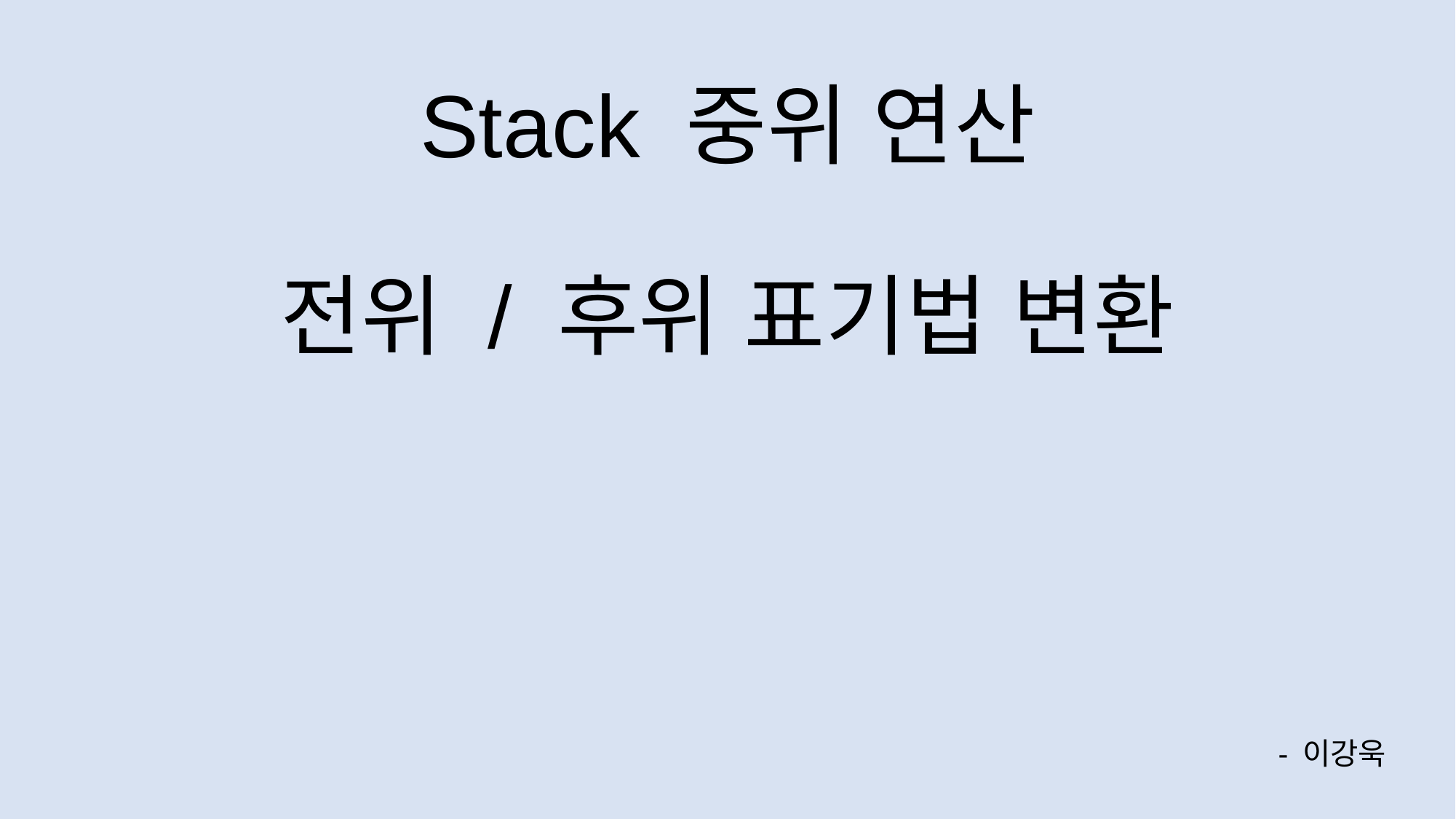

# Stack 중위 연산 전위 / 후위 표기법 변환
- 이강욱